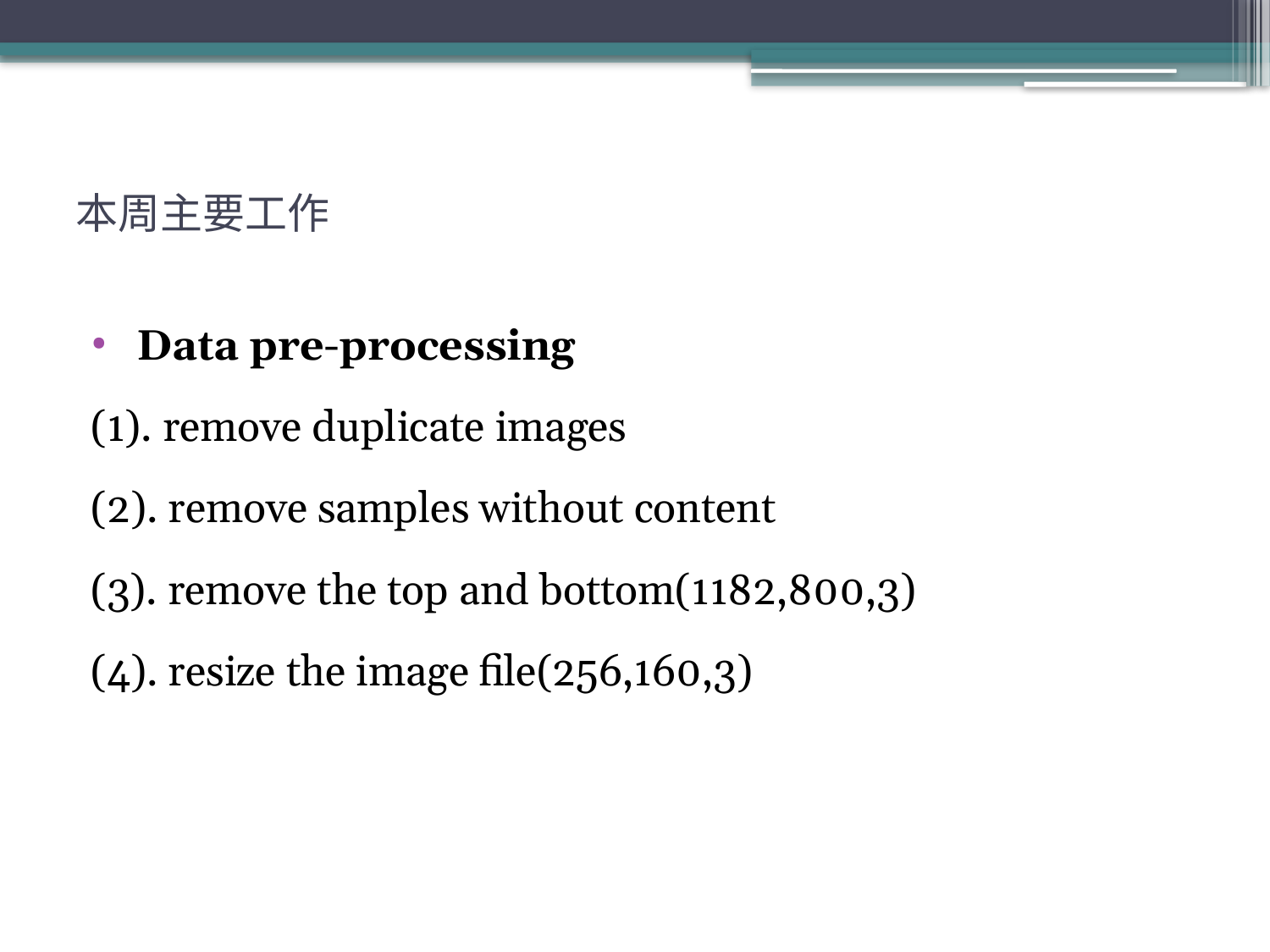

# 本周主要工作
 Data pre-processing
(1). remove duplicate images
(2). remove samples without content
(3). remove the top and bottom(1182,800,3)
(4). resize the image file(256,160,3)